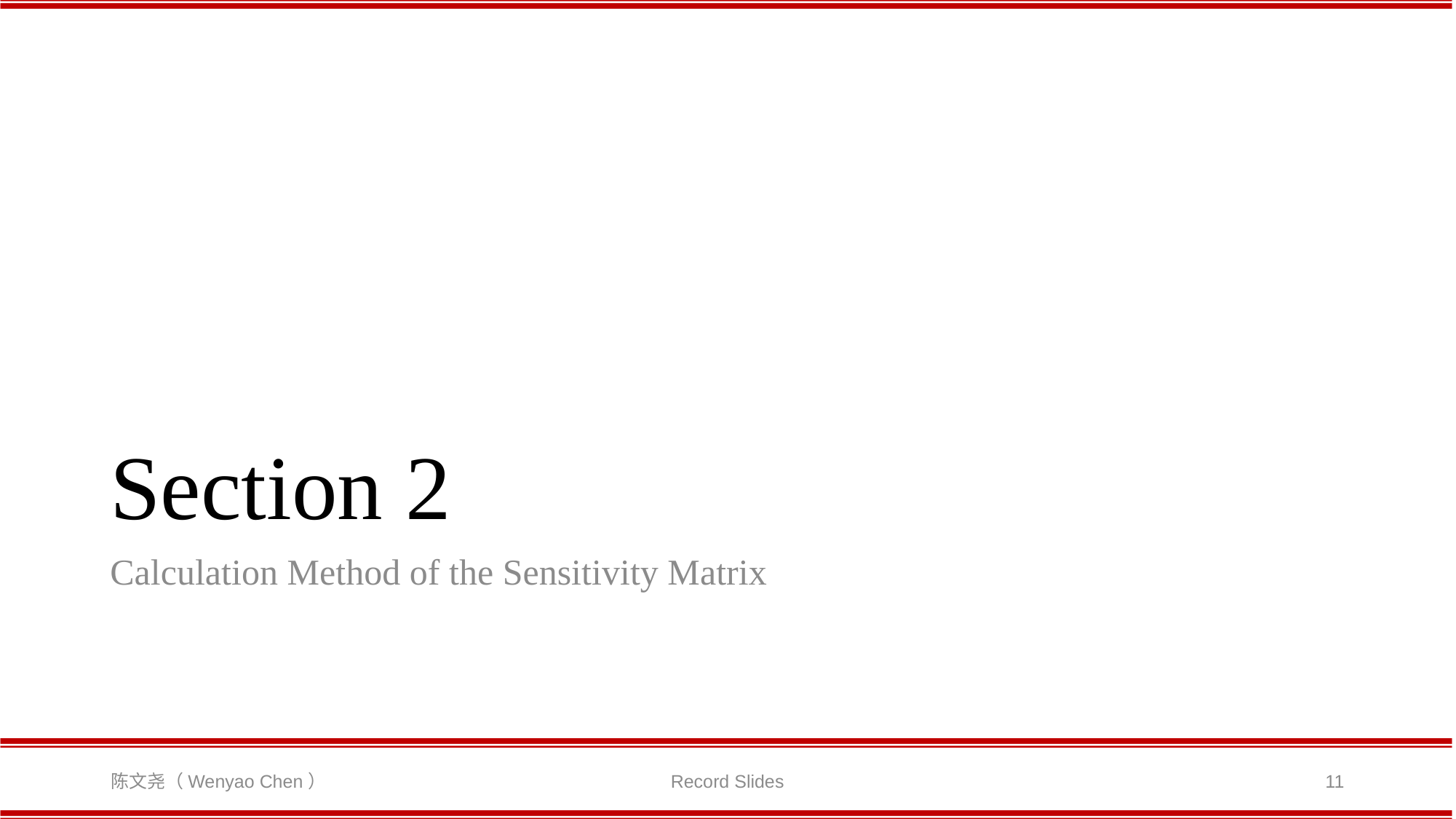

# Section 2
Calculation Method of the Sensitivity Matrix
陈文尧（Wenyao Chen）
Record Slides
11